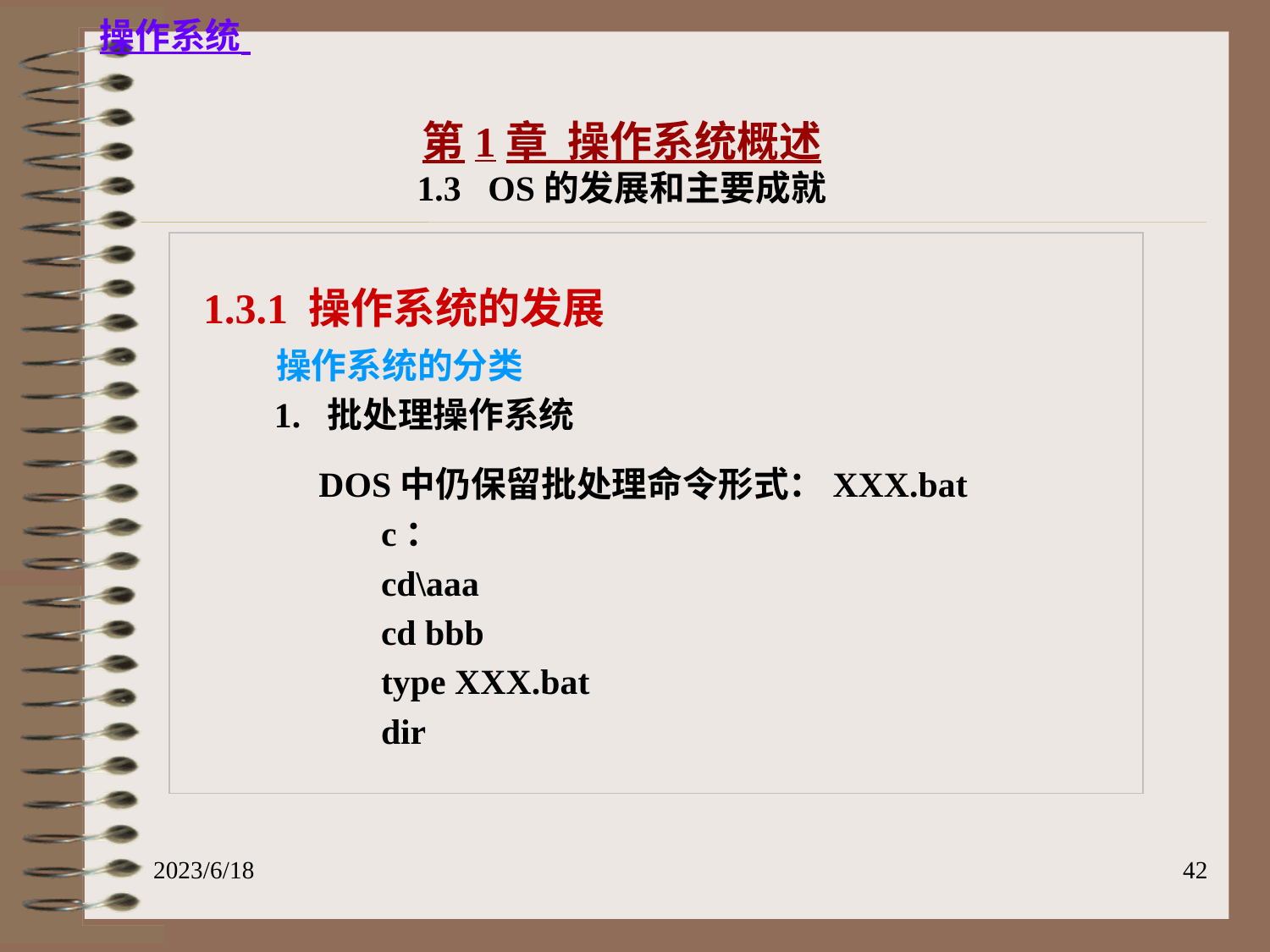

第1章  操作系统概述
1.3   OS的发展和主要成就

1.3.1 操作系统的发展
        操作系统的分类
        1.  批处理操作系统

             DOS中仍保留批处理命令形式：XXX.bat
                    c：
                    cd\aaa
                    cd bbb
                    type XXX.bat
                    dir
2023/6/18
42